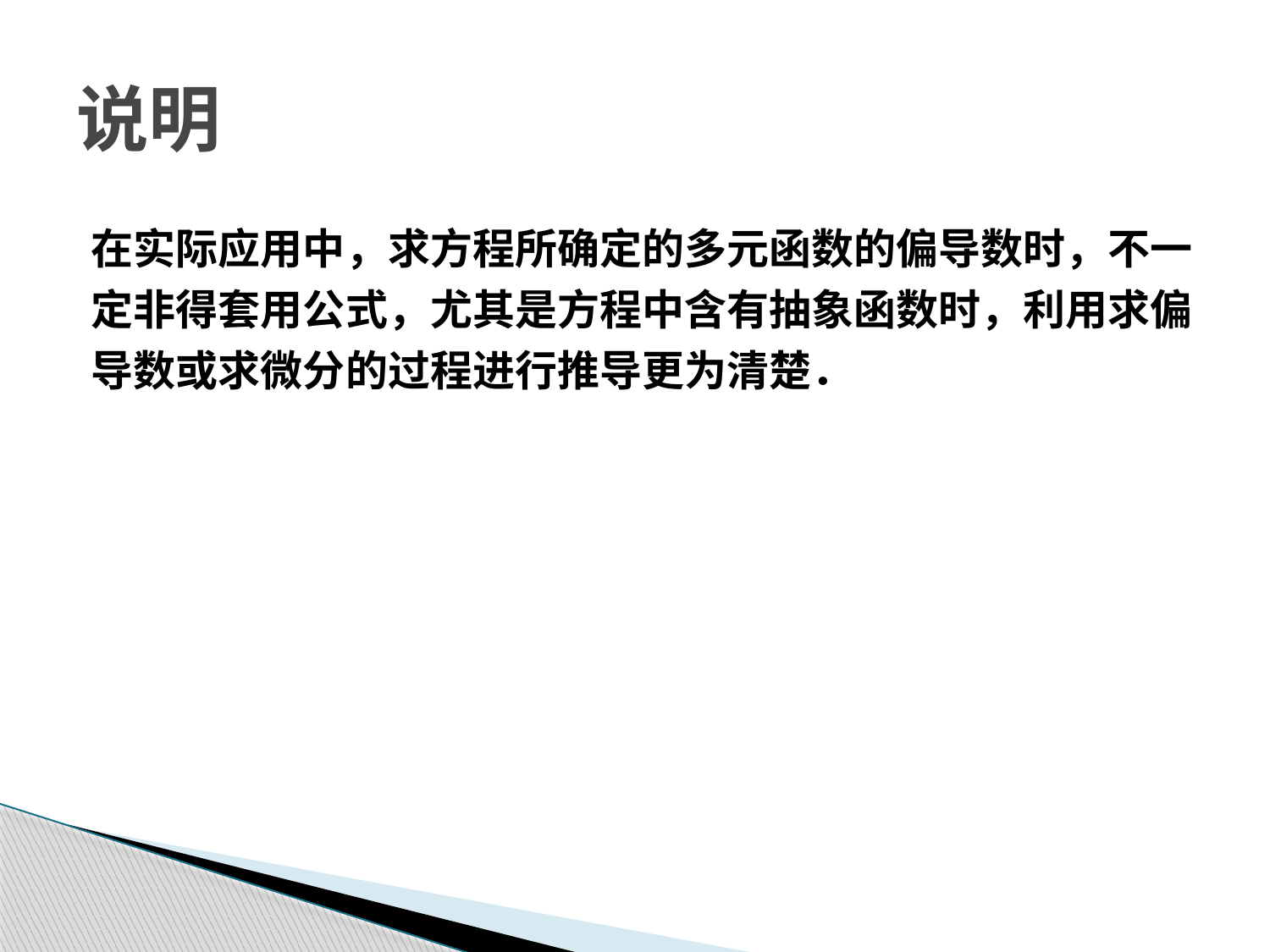

# 说明
在实际应用中，求方程所确定的多元函数的偏导数时，不一
定非得套用公式，尤其是方程中含有抽象函数时，利用求偏
导数或求微分的过程进行推导更为清楚．